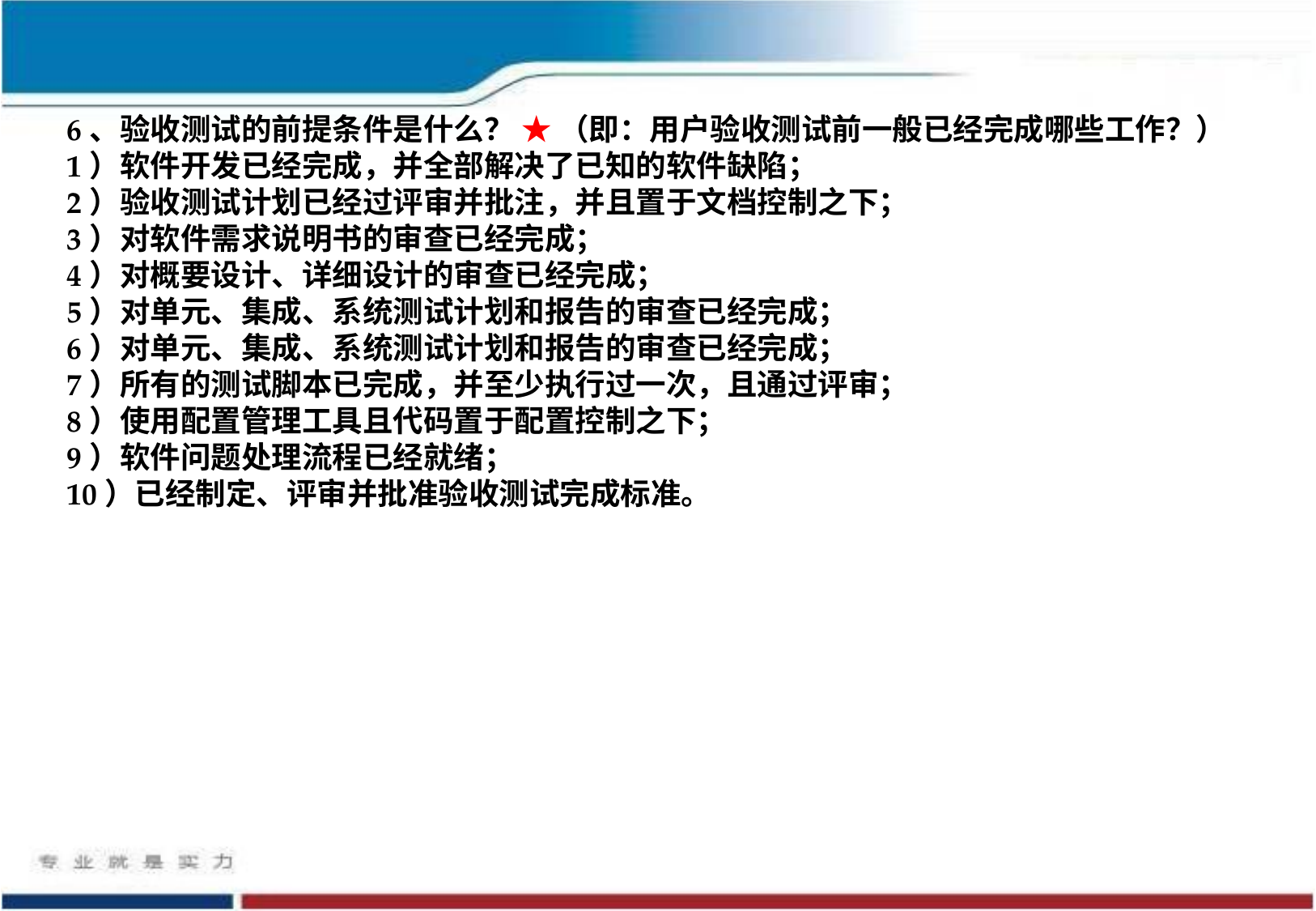

6、验收测试的前提条件是什么？ ★ （即：用户验收测试前一般已经完成哪些工作？）
1）软件开发已经完成，并全部解决了已知的软件缺陷；
2）验收测试计划已经过评审并批注，并且置于文档控制之下；
3）对软件需求说明书的审查已经完成；
4）对概要设计、详细设计的审查已经完成；
5）对单元、集成、系统测试计划和报告的审查已经完成；
6）对单元、集成、系统测试计划和报告的审查已经完成；
7）所有的测试脚本已完成，并至少执行过一次，且通过评审；
8）使用配置管理工具且代码置于配置控制之下；
9）软件问题处理流程已经就绪；
10）已经制定、评审并批准验收测试完成标准。